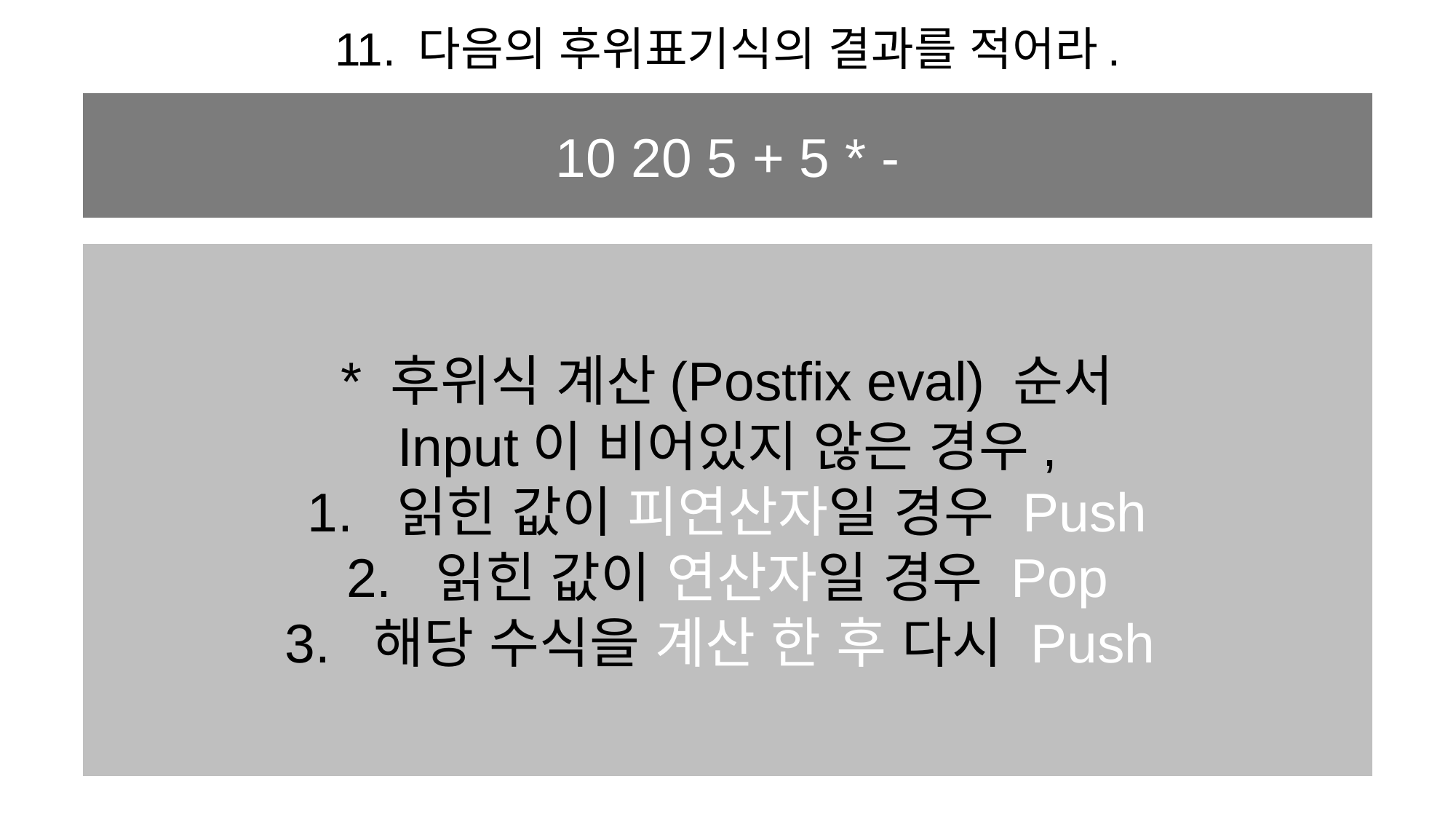

# 11. 다음의 후위표기식의 결과를 적어라.
10 20 5 + 5 * -
* 후위식 계산(Postfix eval) 순서
Input이 비어있지 않은 경우,
읽힌 값이 피연산자일 경우 Push
읽힌 값이 연산자일 경우 Pop
해당 수식을 계산 한 후 다시 Push